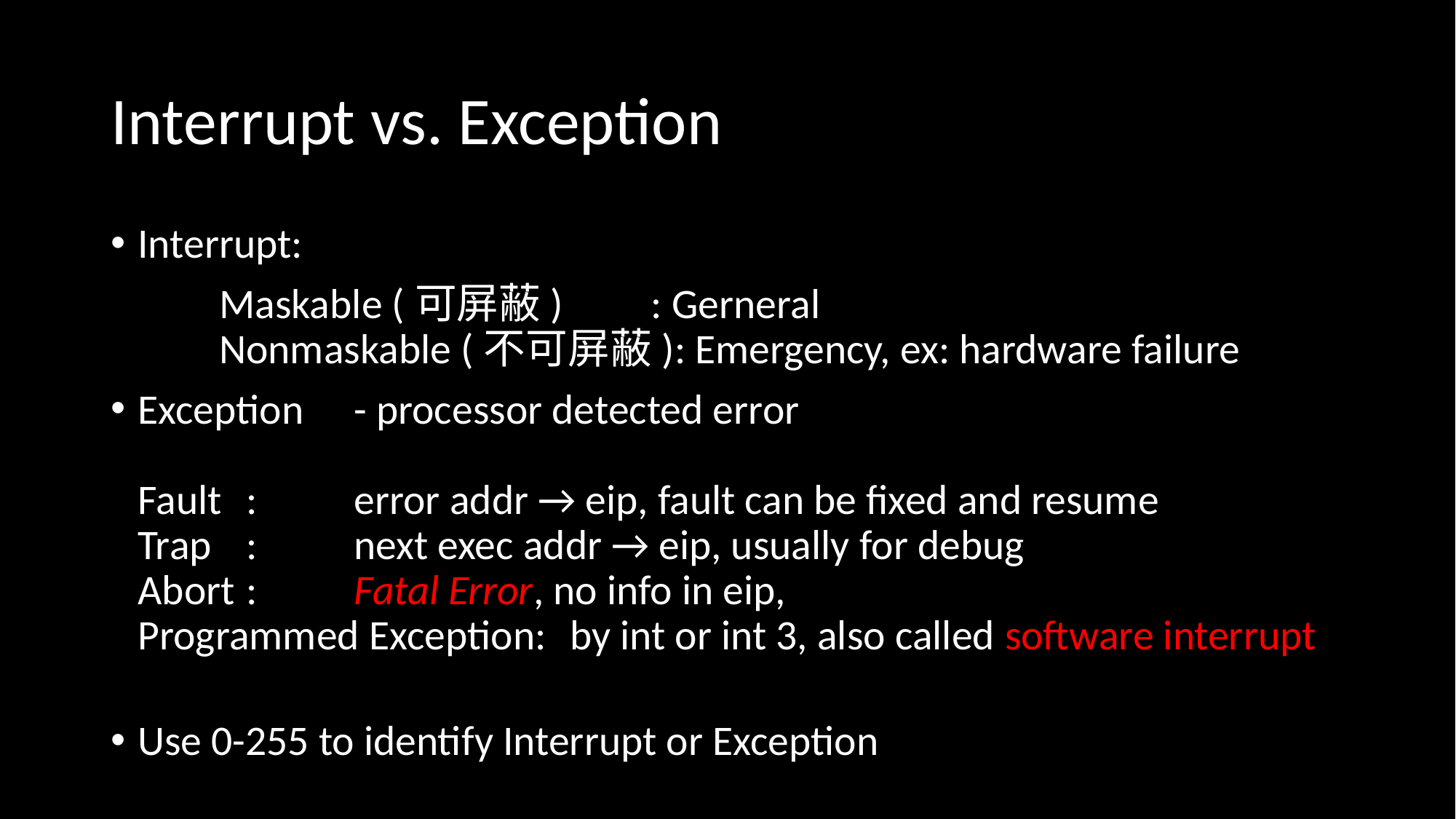

# Interrupt vs. Exception
Interrupt:
	Maskable (可屏蔽)	: Gerneral
	Nonmaskable (不可屏蔽): Emergency, ex: hardware failure
Exception	- processor detected error
	Fault	:	error addr → eip, fault can be fixed and resume
	Trap	:	next exec addr → eip, usually for debug
	Abort	:	Fatal Error, no info in eip,
	Programmed Exception:	by int or int 3, also called software interrupt
Use 0-255 to identify Interrupt or Exception